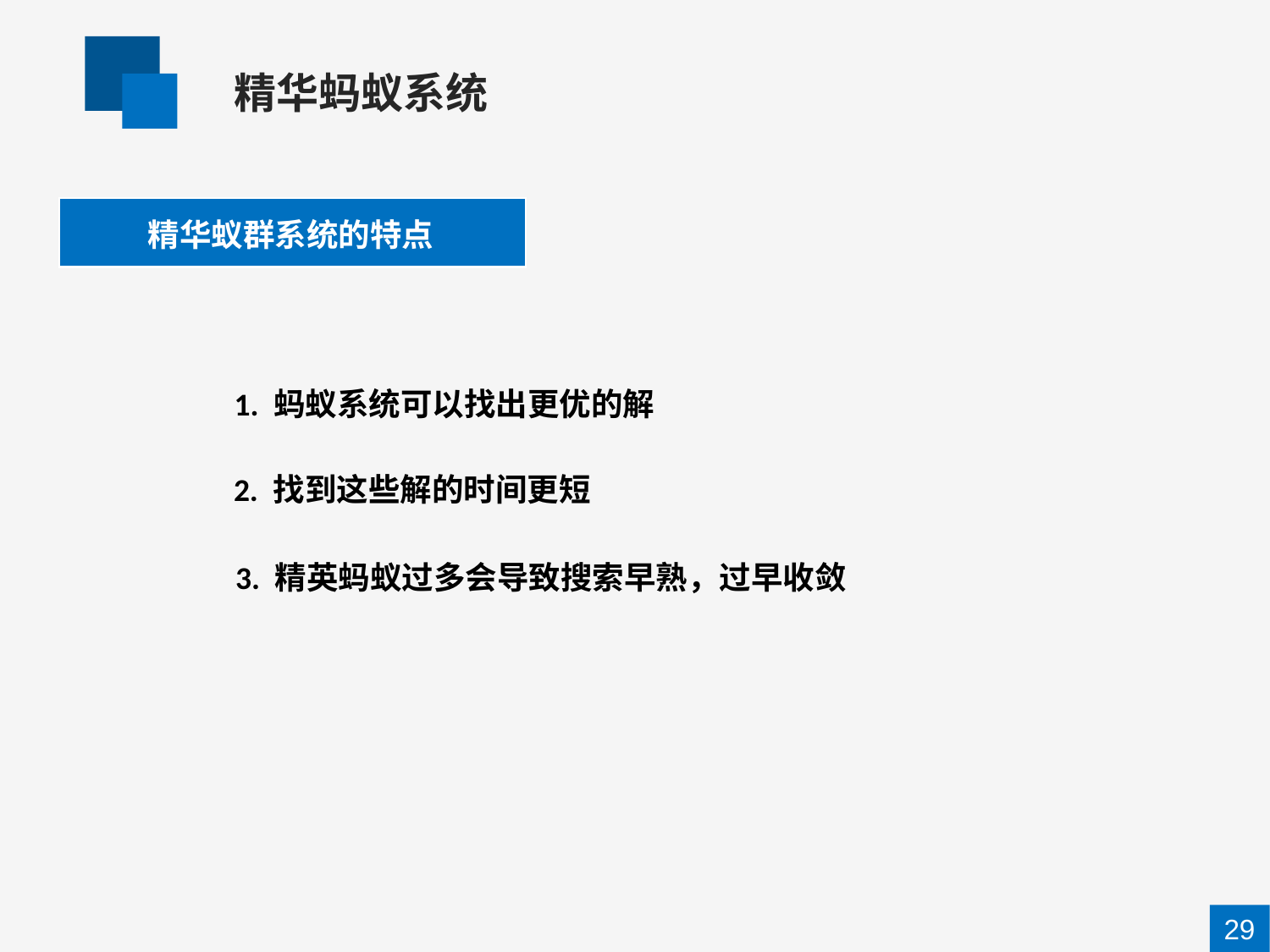

精华蚂蚁系统

精华蚁群系统的特点
1. 蚂蚁系统可以找出更优的解
2. 找到这些解的时间更短
3. 精英蚂蚁过多会导致搜索早熟，过早收敛
29